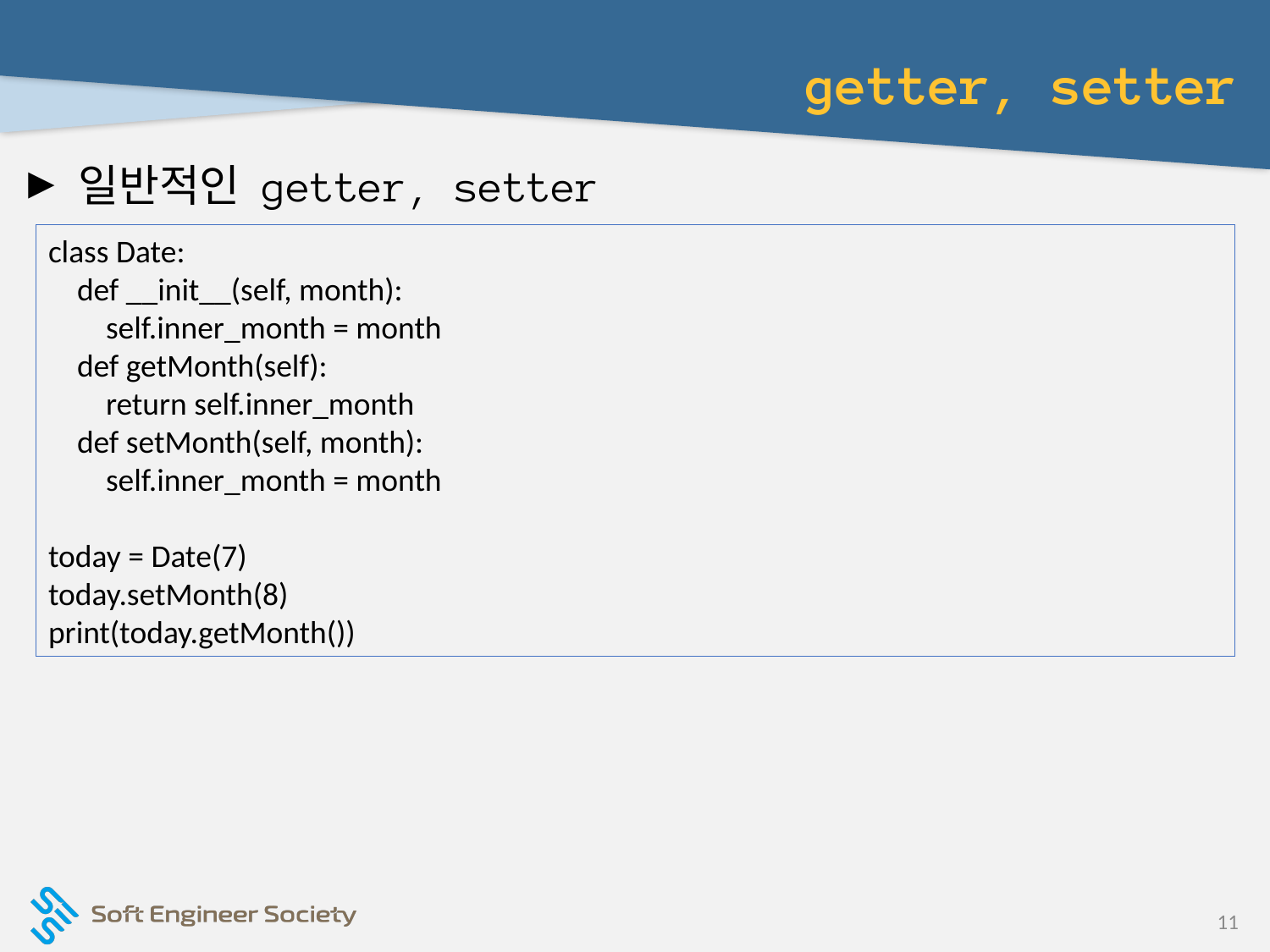

# getter, setter
일반적인 getter, setter
class Date:
    def __init__(self, month):
        self.inner_month = month
    def getMonth(self):
        return self.inner_month
    def setMonth(self, month):
        self.inner_month = month

today = Date(7)
today.setMonth(8)
print(today.getMonth())
11